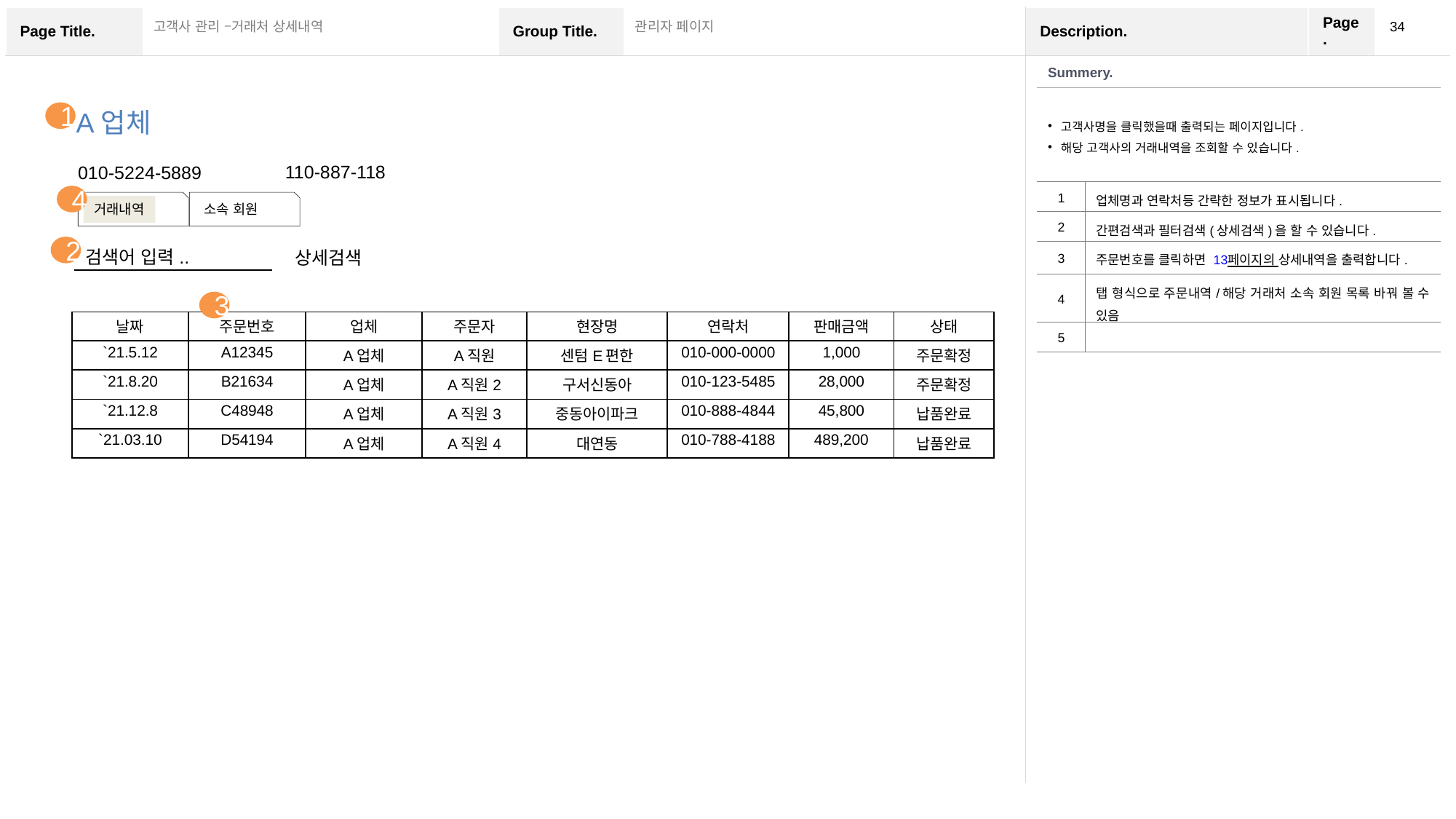

34
고객사 관리 –거래처 상세내역
관리자 페이지
| Summery. |  |
| --- | --- |
| 고객사명을 클릭했을때 출력되는 페이지입니다. 해당 고객사의 거래내역을 조회할 수 있습니다. |  |
| 1 | 업체명과 연락처등 간략한 정보가 표시됩니다. |
| 2 | 간편검색과 필터검색(상세검색)을 할 수 있습니다. |
| 3 | 주문번호를 클릭하면 13페이지의 상세내역을 출력합니다. |
| 4 | 탭 형식으로 주문내역/해당 거래처 소속 회원 목록 바꿔 볼 수 있음 |
| 5 |  |
A업체
1
110-887-118
010-5224-5889

4

거래내역
소속 회원
2
| 검색어 입력.. |
| --- |
| 상세검색 |
| --- |
3
| 날짜 | 주문번호 | 업체 | 주문자 | 현장명 | 연락처 | 판매금액 | 상태 |
| --- | --- | --- | --- | --- | --- | --- | --- |
| `21.5.12 | A12345 | A업체 | A직원 | 센텀E편한 | 010-000-0000 | 1,000 | 주문확정 |
| `21.8.20 | B21634 | A업체 | A직원2 | 구서신동아 | 010-123-5485 | 28,000 | 주문확정 |
| `21.12.8 | C48948 | A업체 | A직원3 | 중동아이파크 | 010-888-4844 | 45,800 | 납품완료 |
| `21.03.10 | D54194 | A업체 | A직원4 | 대연동 | 010-788-4188 | 489,200 | 납품완료 |